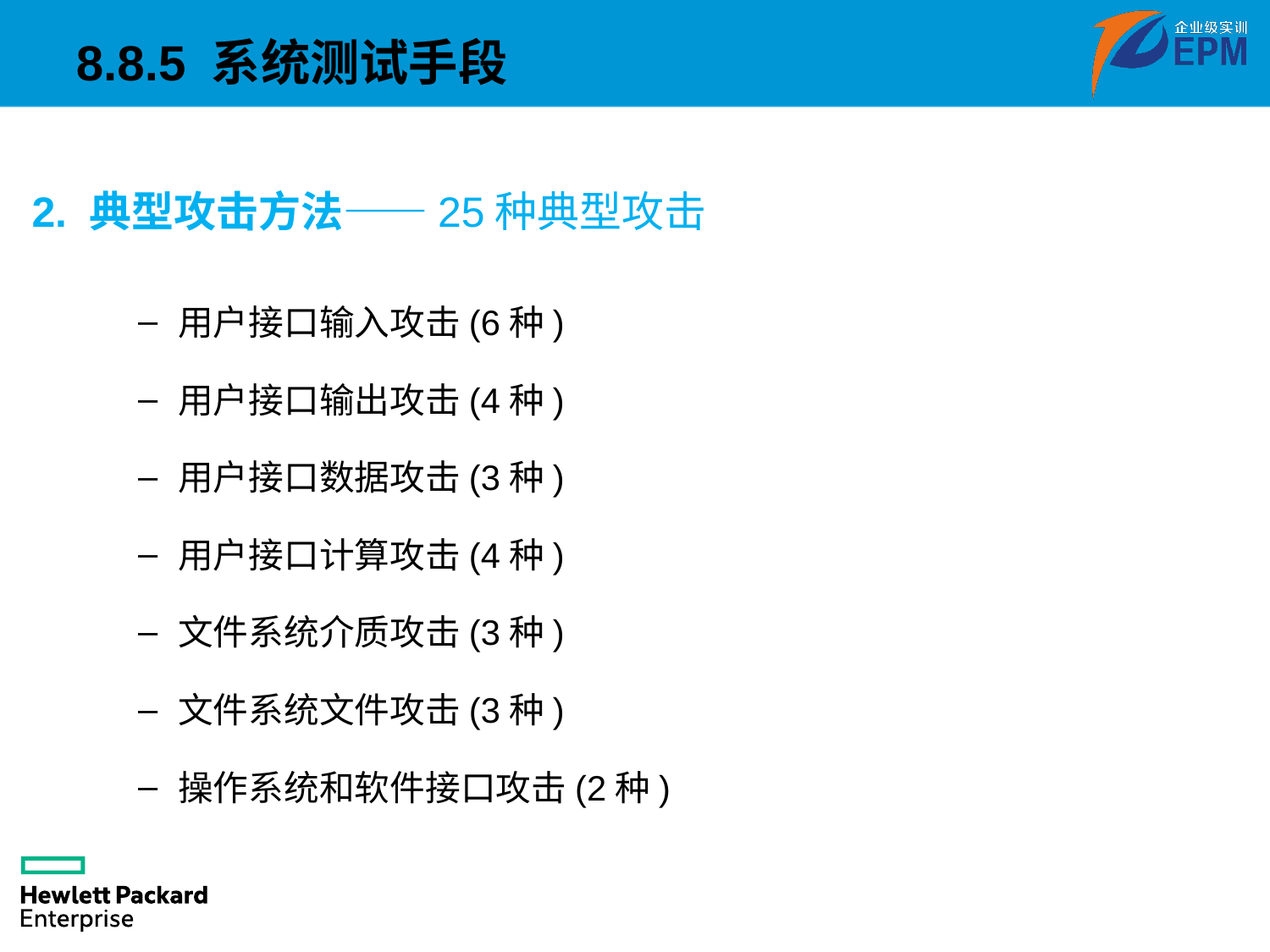

8.8.5 系统测试手段
2. 典型攻击方法——25种典型攻击
用户接口输入攻击(6种)
用户接口输出攻击(4种)
用户接口数据攻击(3种)
用户接口计算攻击(4种)
文件系统介质攻击(3种)
文件系统文件攻击(3种)
操作系统和软件接口攻击(2种)